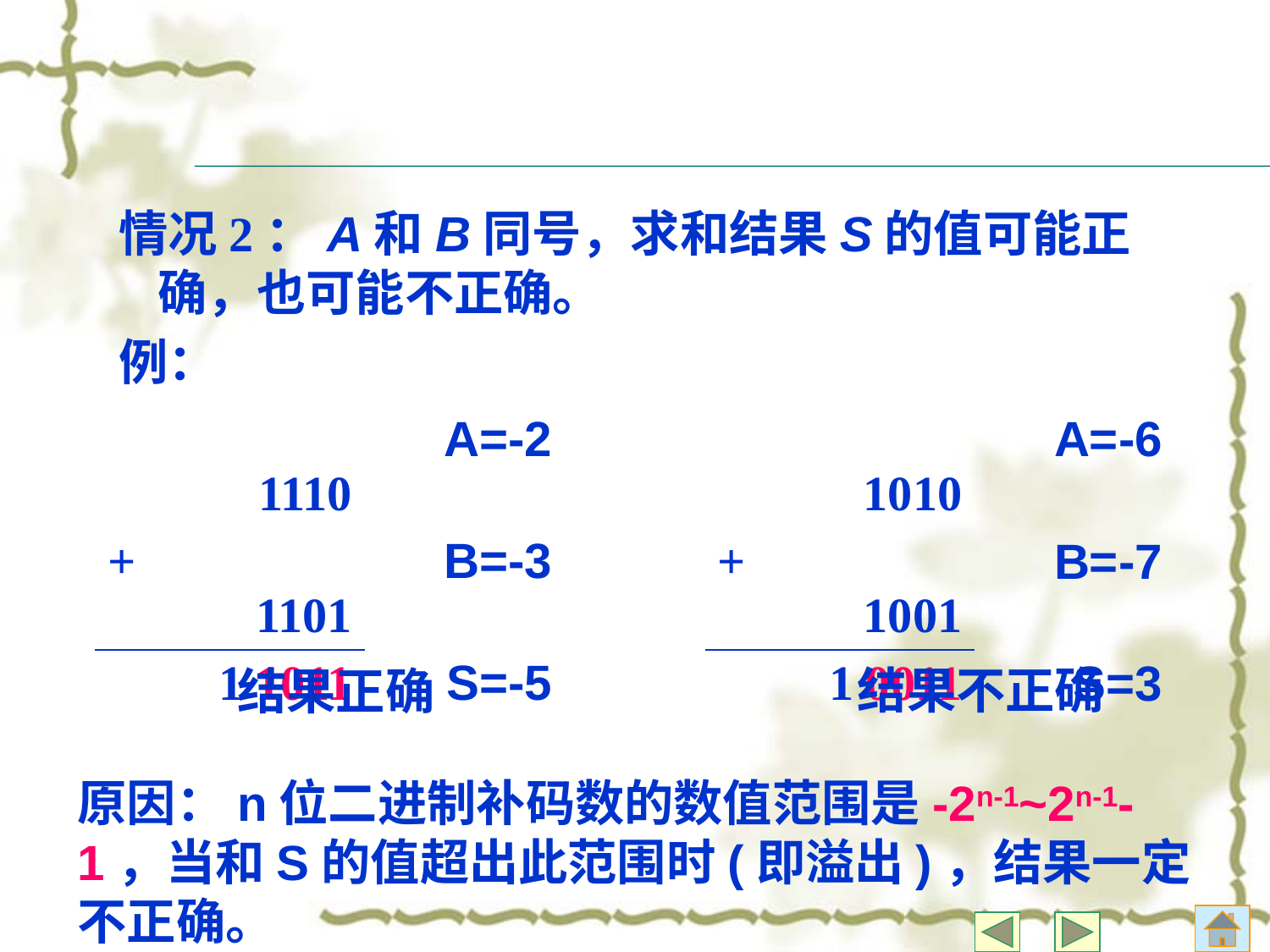

#
情况2：A和B同号，求和结果S的值可能正确，也可能不正确。
例：
|  | 1110 | A=-2 |
| --- | --- | --- |
| + | 1101 | B=-3 |
|  | 1 1011 | S=-5 |
|  | 1010 | A=-6 |
| --- | --- | --- |
| + | 1001 | B=-7 |
|  | 1 0011 | S=3 |
结果不正确
结果正确
原因：n位二进制补码数的数值范围是-2n-1~2n-1-1，当和S的值超出此范围时(即溢出)，结果一定不正确。